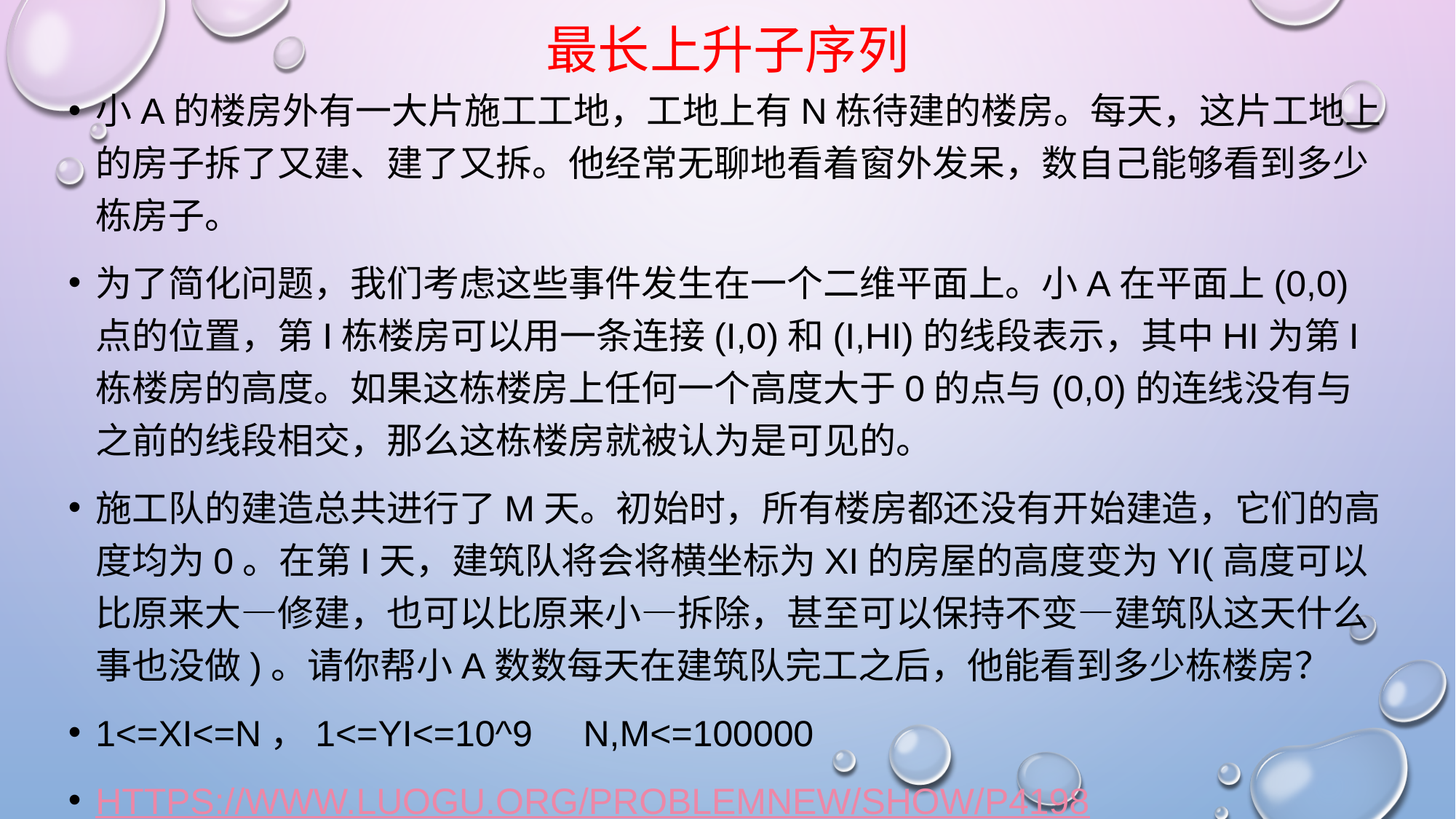

# 最长上升子序列
小A的楼房外有一大片施工工地，工地上有N栋待建的楼房。每天，这片工地上的房子拆了又建、建了又拆。他经常无聊地看着窗外发呆，数自己能够看到多少栋房子。
为了简化问题，我们考虑这些事件发生在一个二维平面上。小A在平面上(0,0)点的位置，第i栋楼房可以用一条连接(i,0)和(i,Hi)的线段表示，其中Hi为第i栋楼房的高度。如果这栋楼房上任何一个高度大于0的点与(0,0)的连线没有与之前的线段相交，那么这栋楼房就被认为是可见的。
施工队的建造总共进行了M天。初始时，所有楼房都还没有开始建造，它们的高度均为0。在第i天，建筑队将会将横坐标为Xi的房屋的高度变为Yi(高度可以比原来大—修建，也可以比原来小—拆除，甚至可以保持不变—建筑队这天什么事也没做)。请你帮小A数数每天在建筑队完工之后，他能看到多少栋楼房？
1<=Xi<=N，1<=Yi<=10^9     N,M<=100000
https://www.luogu.org/problemnew/show/P4198